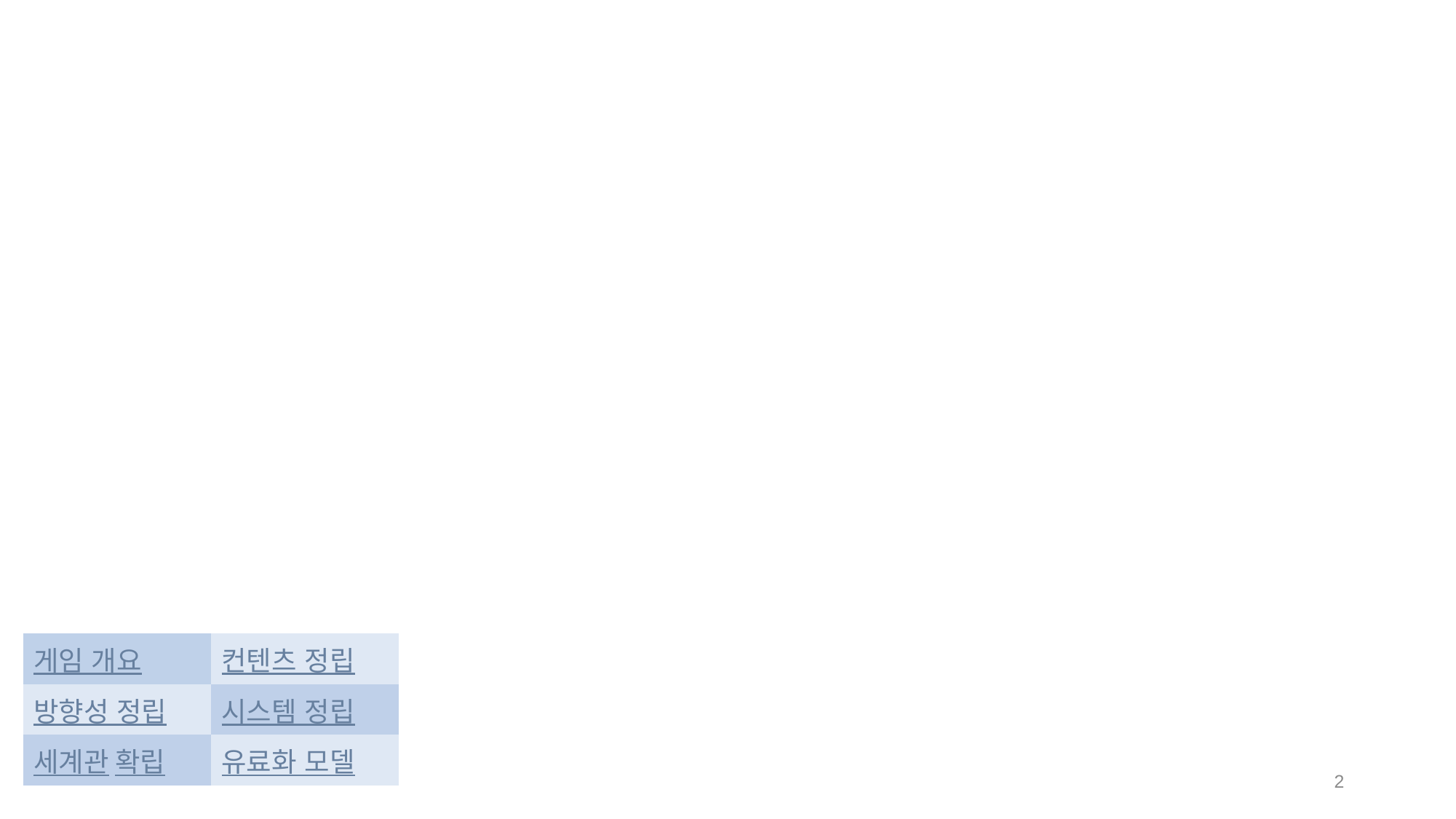

| 게임 개요 | 컨텐츠 정립 |
| --- | --- |
| 방향성 정립 | 시스템 정립 |
| 세계관 확립 | 유료화 모델 |
2